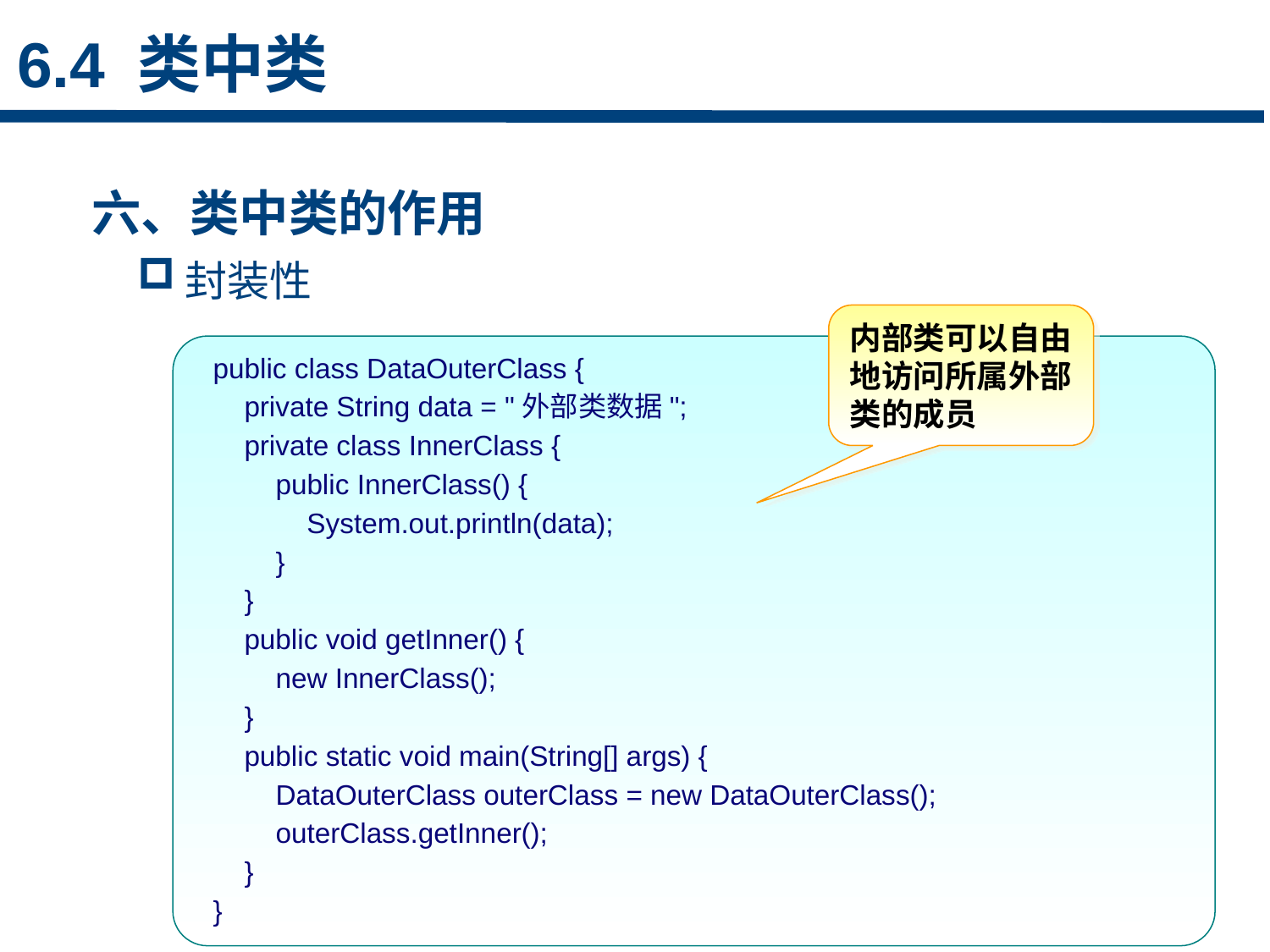

6.4 类中类
六、类中类的作用
封装性
点击添加文本
内部类可以自由地访问所属外部类的成员
public class DataOuterClass {
    private String data = "外部类数据";
    private class InnerClass {
        public InnerClass() {
            System.out.println(data);
        }
    }
    public void getInner() {
        new InnerClass();
    }
    public static void main(String[] args) {
        DataOuterClass outerClass = new DataOuterClass();
        outerClass.getInner();
    }
}
点击添加文本
点击添加文本
点击添加文本